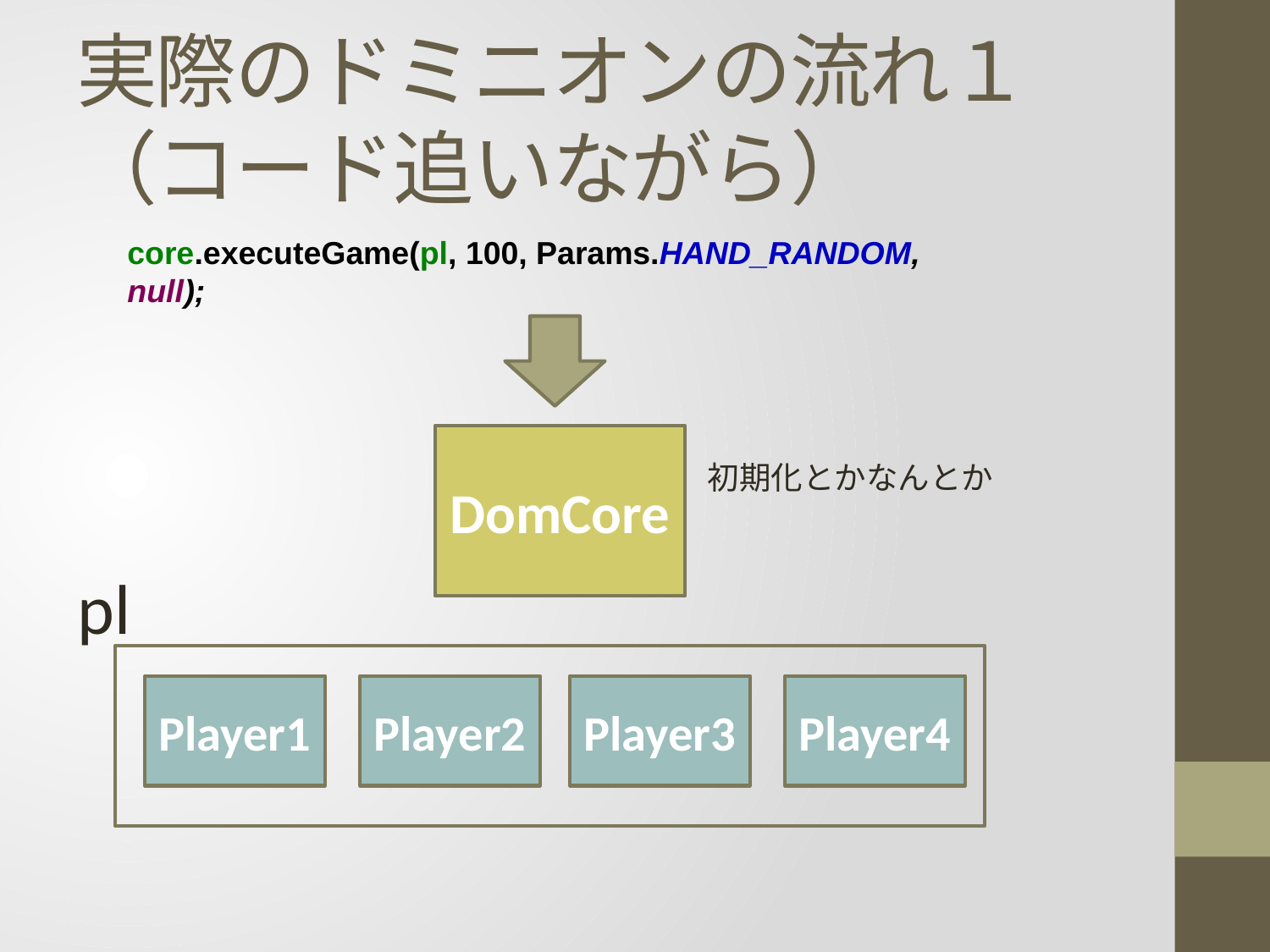

# 実際のドミニオンの流れ１ （コード追いながら）
core.executeGame(pl, 100, Params.HAND_RANDOM, null);

DomCore
初期化とかなんとか
pl

Player1
Player2
Player3
Player4